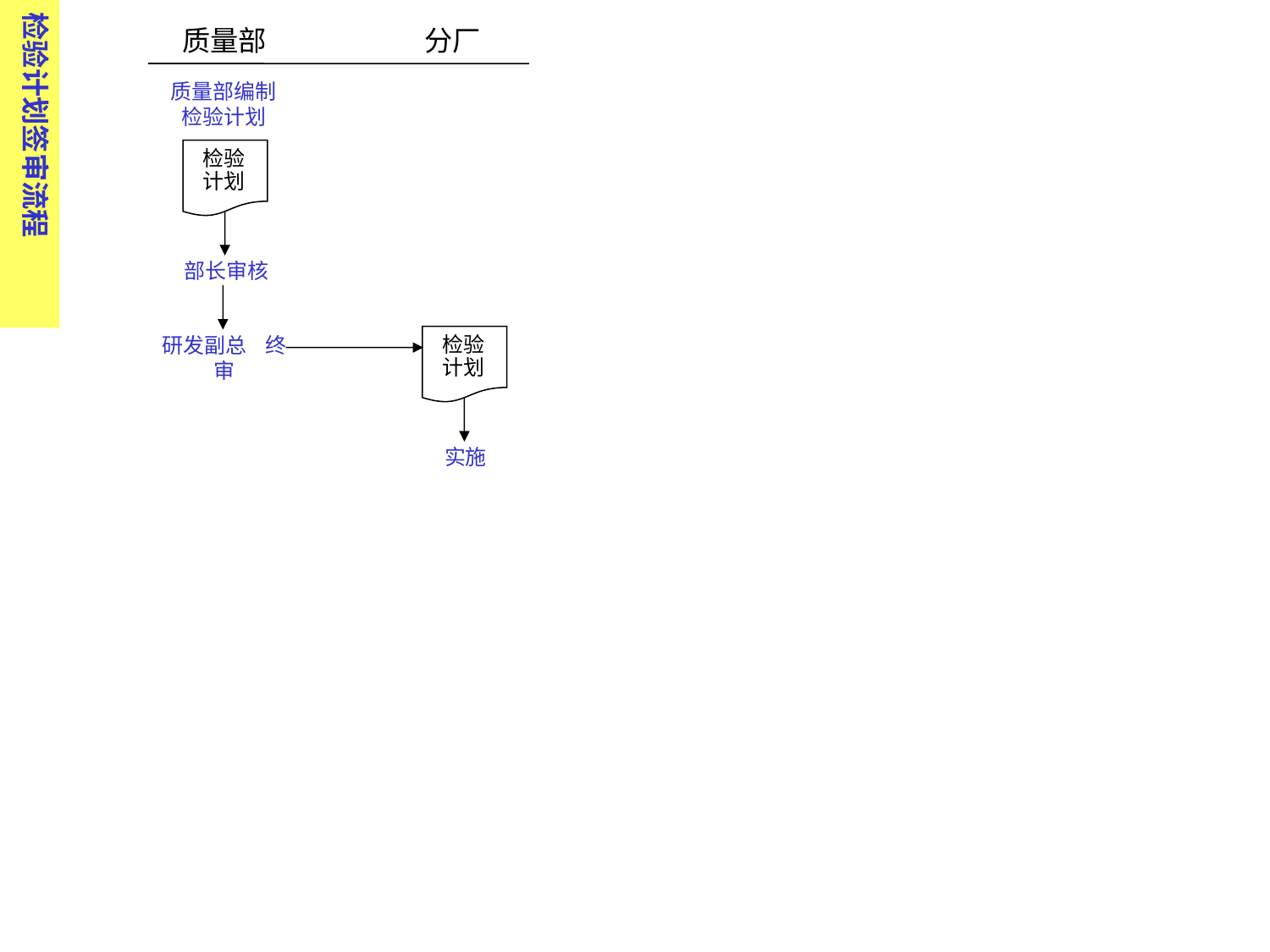

检验计划签审流程
质量部                         分厂

质量部编制检验计划

检验计划

部长审核

研发副总    终审

检验计划

实施
60